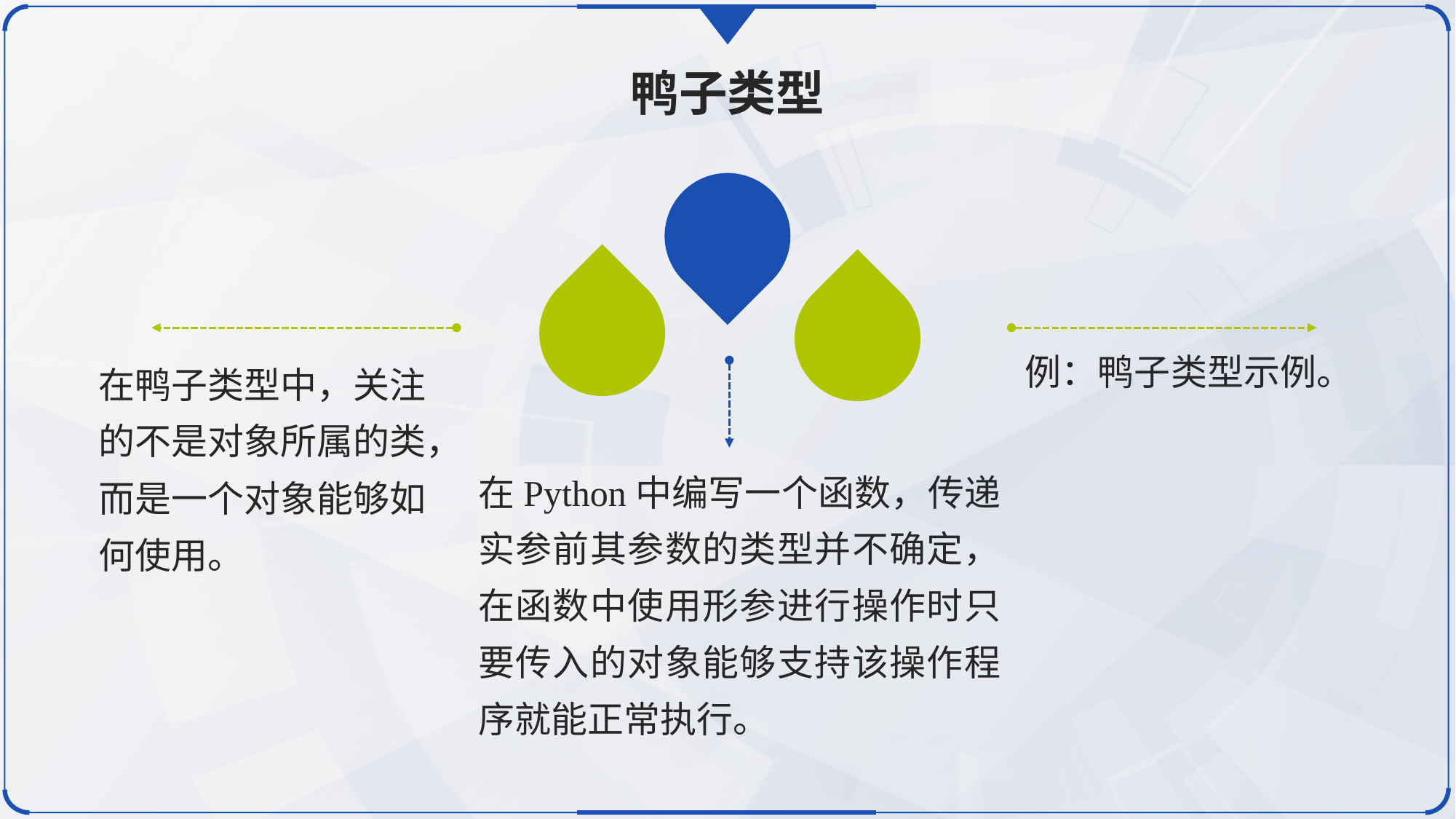

鸭子类型

在鸭子类型中，关注的不是对象所属的类，而是一个对象能够如何使用。
例：鸭子类型示例。
在Python中编写一个函数，传递实参前其参数的类型并不确定，在函数中使用形参进行操作时只要传入的对象能够支持该操作程序就能正常执行。